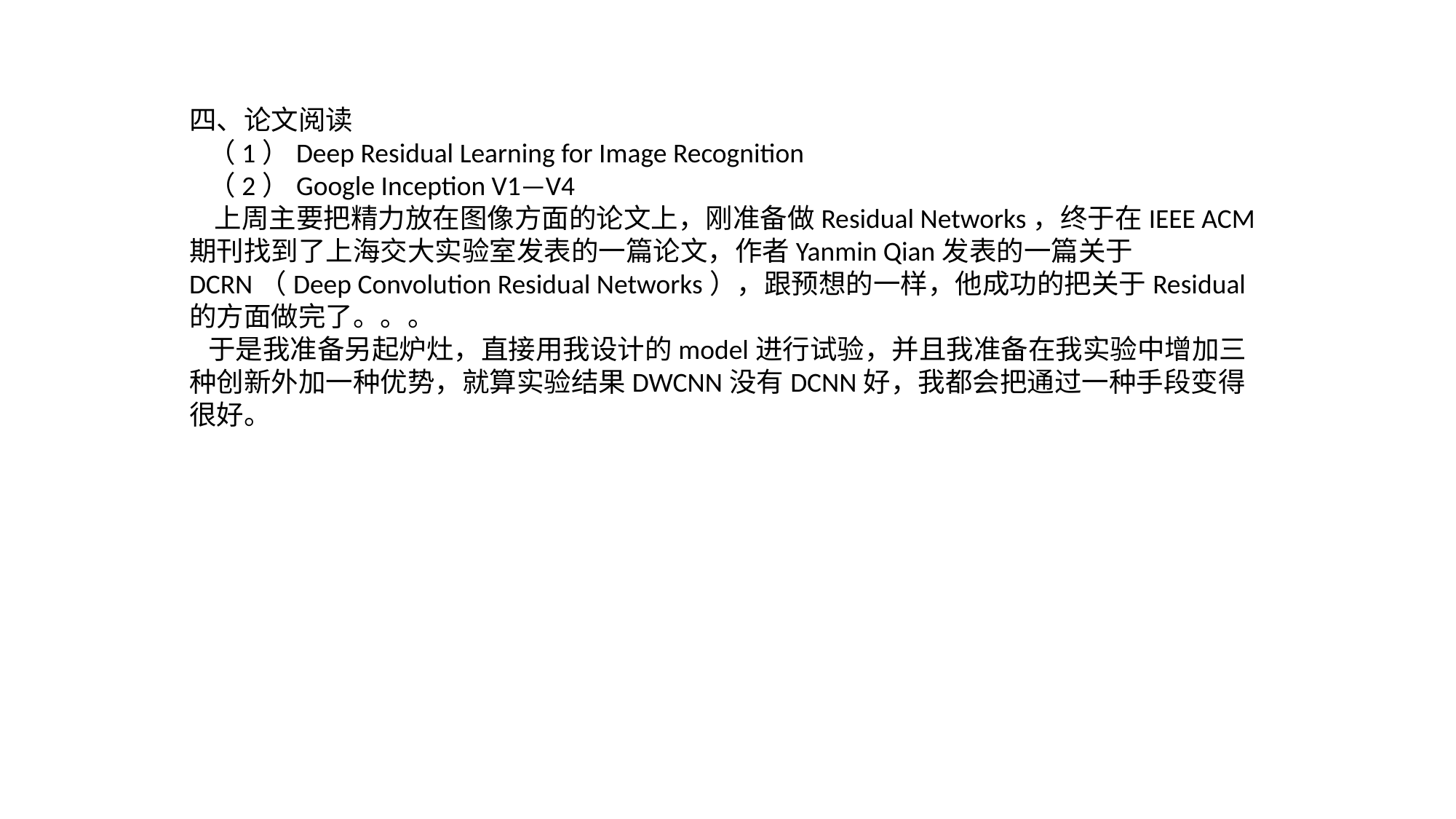

四、论文阅读
  （1）Deep Residual Learning for Image Recognition
  （2）Google Inception V1—V4
   上周主要把精力放在图像方面的论文上，刚准备做Residual Networks，终于在IEEE ACM期刊找到了上海交大实验室发表的一篇论文，作者Yanmin Qian发表的一篇关于DCRN（Deep Convolution Residual Networks），跟预想的一样，他成功的把关于Residual的方面做完了。。。
  于是我准备另起炉灶，直接用我设计的model进行试验，并且我准备在我实验中增加三种创新外加一种优势，就算实验结果DWCNN没有DCNN好，我都会把通过一种手段变得很好。